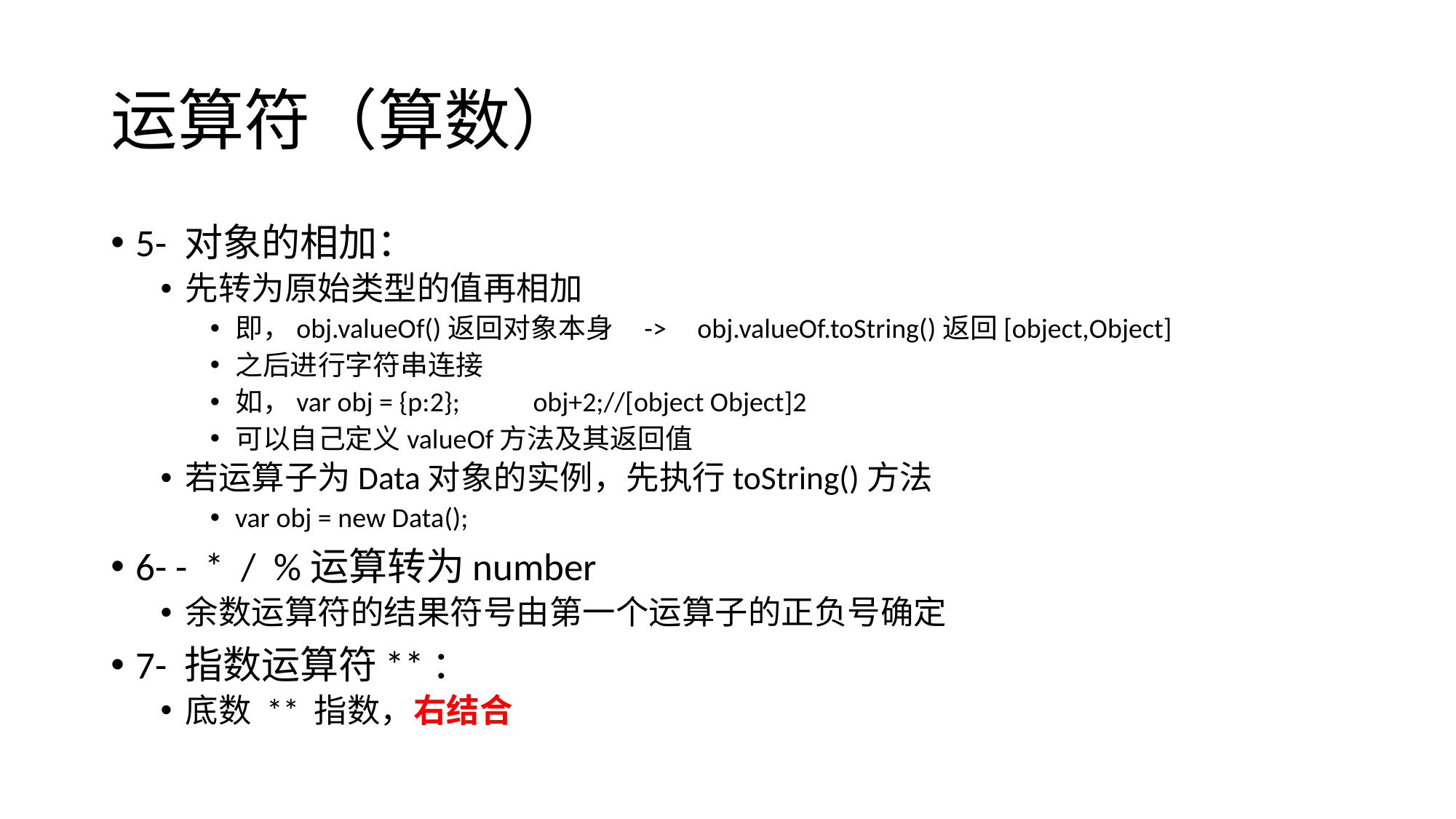

# 运算符（算数）
5- 对象的相加：
先转为原始类型的值再相加
即，obj.valueOf()返回对象本身    ->     obj.valueOf.toString()返回[object,Object]
之后进行字符串连接
如，var obj = {p:2};	obj+2;//[object Object]2
可以自己定义valueOf方法及其返回值
若运算子为Data对象的实例，先执行toString()方法
var obj = new Data();
6- -  *  /  %运算转为number
余数运算符的结果符号由第一个运算子的正负号确定
7- 指数运算符**：
底数 ** 指数，右结合